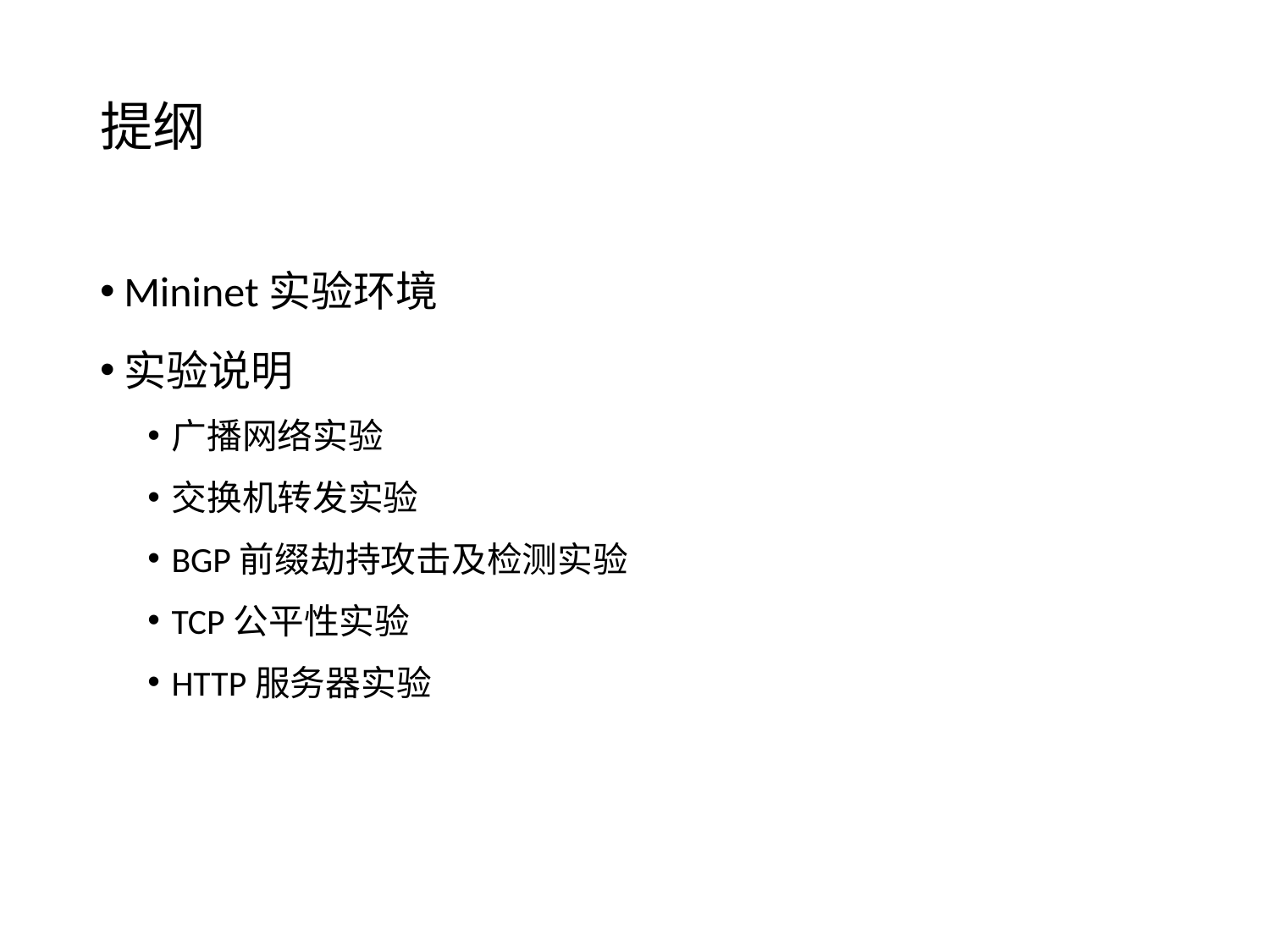

# 提纲
Mininet实验环境
实验说明
广播网络实验
交换机转发实验
BGP前缀劫持攻击及检测实验
TCP公平性实验
HTTP服务器实验

2